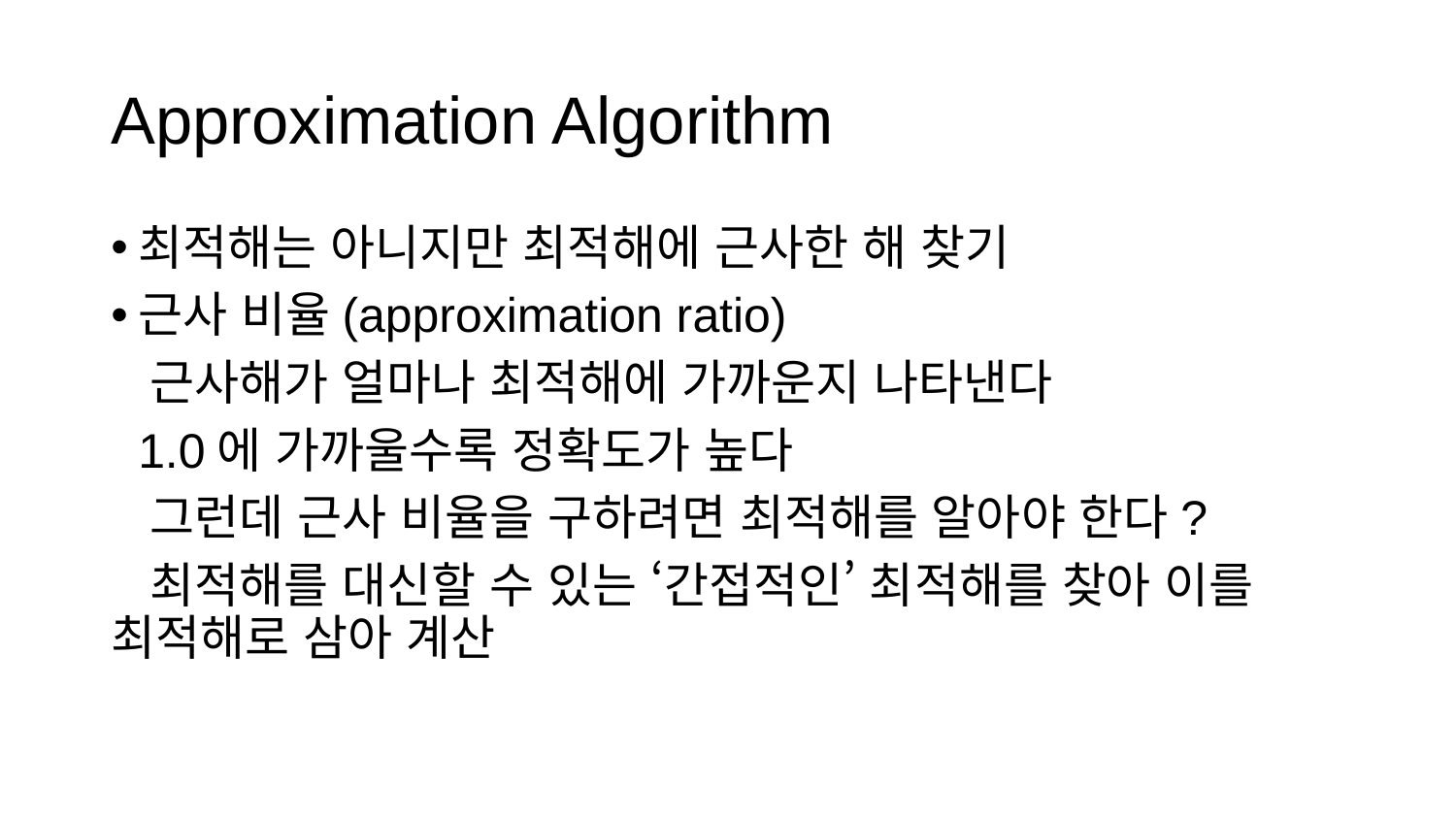

# Approximation Algorithm
최적해는 아니지만 최적해에 근사한 해 찾기
근사 비율(approximation ratio)
  근사해가 얼마나 최적해에 가까운지 나타낸다
  1.0에 가까울수록 정확도가 높다
  그런데 근사 비율을 구하려면 최적해를 알아야 한다?
  최적해를 대신할 수 있는 ‘간접적인’ 최적해를 찾아 이를 최적해로 삼아 계산